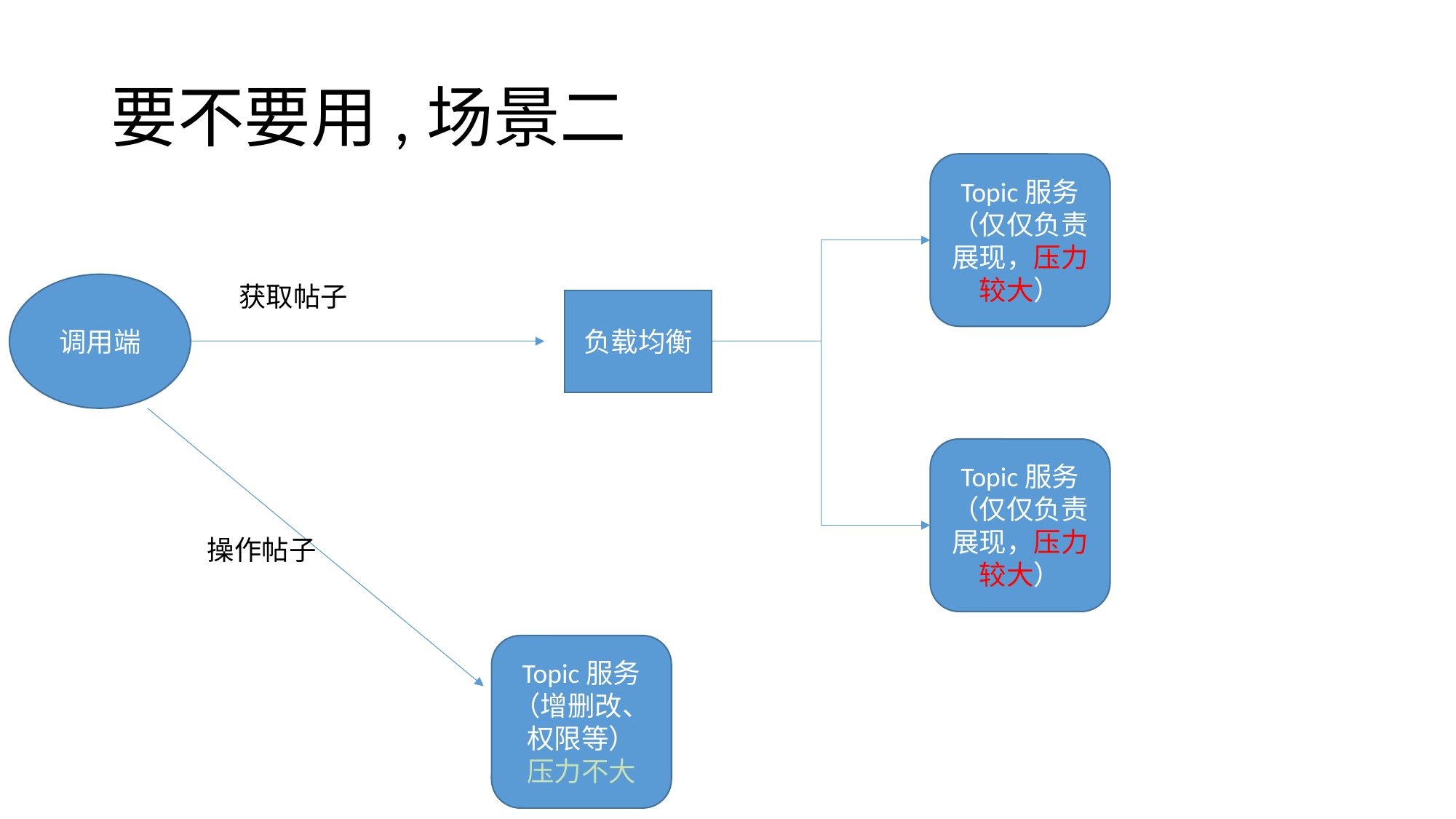

# 要不要用,场景二
Topic服务
（仅仅负责展现，压力较大）
调用端
获取帖子
负载均衡
Topic服务
（仅仅负责展现，压力较大）
操作帖子
Topic服务
（增删改、权限等）
压力不大